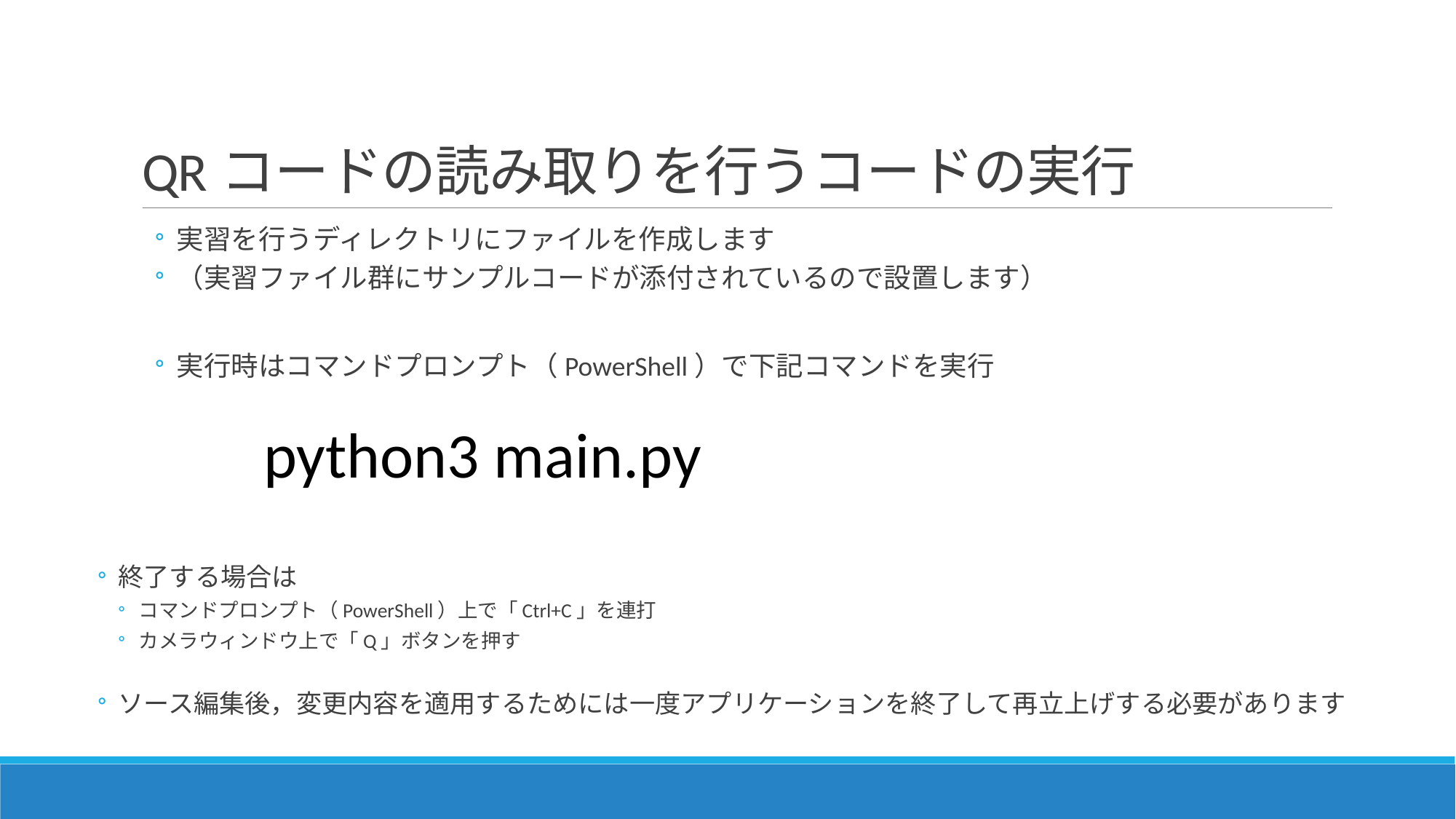

# QRコードの読み取りを行うコードの実行
実習を行うディレクトリにファイルを作成します
（実習ファイル群にサンプルコードが添付されているので設置します）
実行時はコマンドプロンプト（PowerShell）で下記コマンドを実行
python3 main.py
終了する場合は
コマンドプロンプト（PowerShell）上で「Ctrl+C」を連打
カメラウィンドウ上で「Q」ボタンを押す

ソース編集後，変更内容を適用するためには一度アプリケーションを終了して再立上げする必要があります